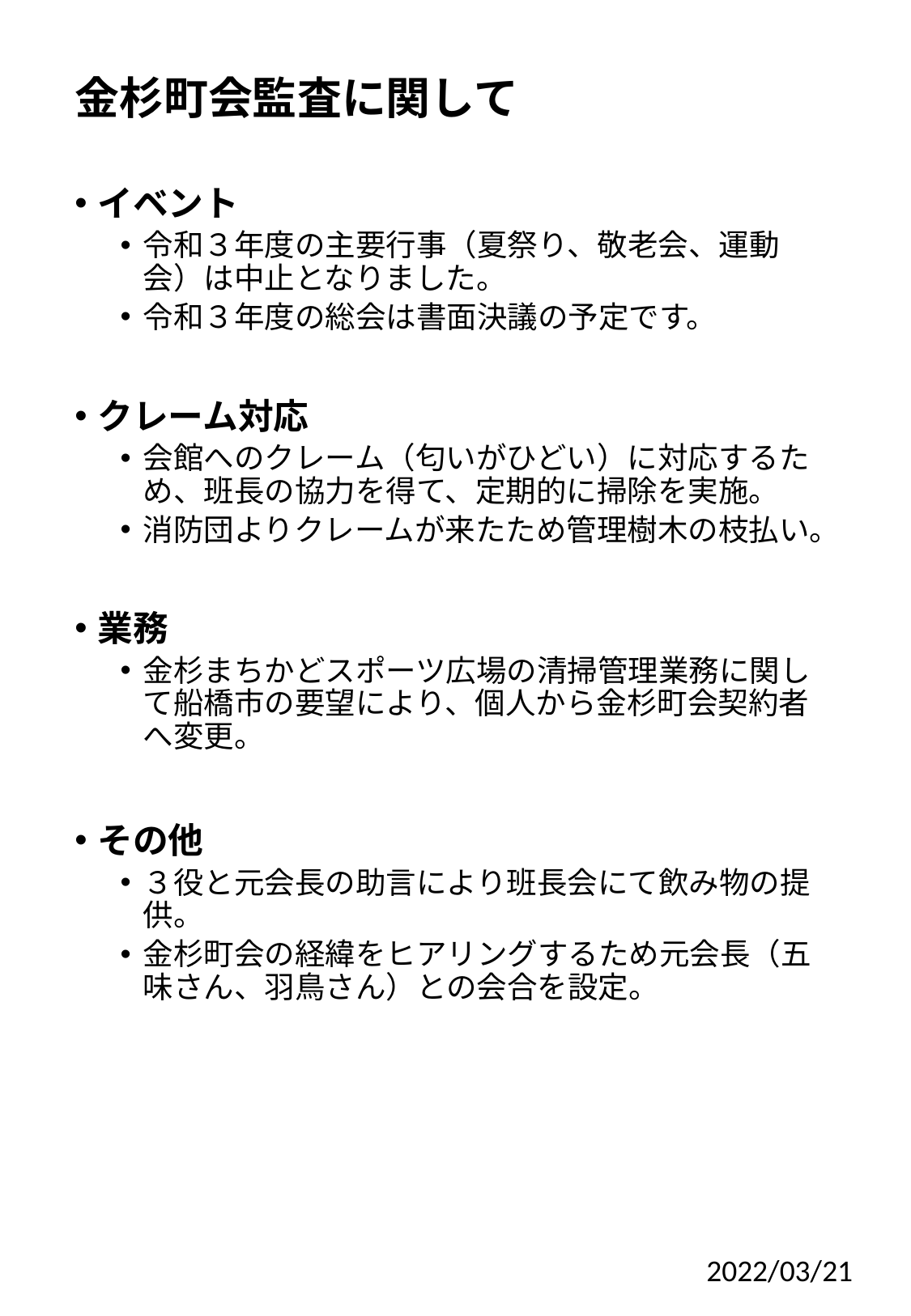

# 金杉町会監査に関して
イベント
令和３年度の主要行事（夏祭り、敬老会、運動会）は中止となりました。
令和３年度の総会は書面決議の予定です。

クレーム対応
会館へのクレーム（匂いがひどい）に対応するため、班長の協力を得て、定期的に掃除を実施。
消防団よりクレームが来たため管理樹木の枝払い。

業務
金杉まちかどスポーツ広場の清掃管理業務に関して船橋市の要望により、個人から金杉町会契約者へ変更。

その他
３役と元会長の助言により班長会にて飲み物の提供。
金杉町会の経緯をヒアリングするため元会長（五味さん、羽鳥さん）との会合を設定。

2022/03/21